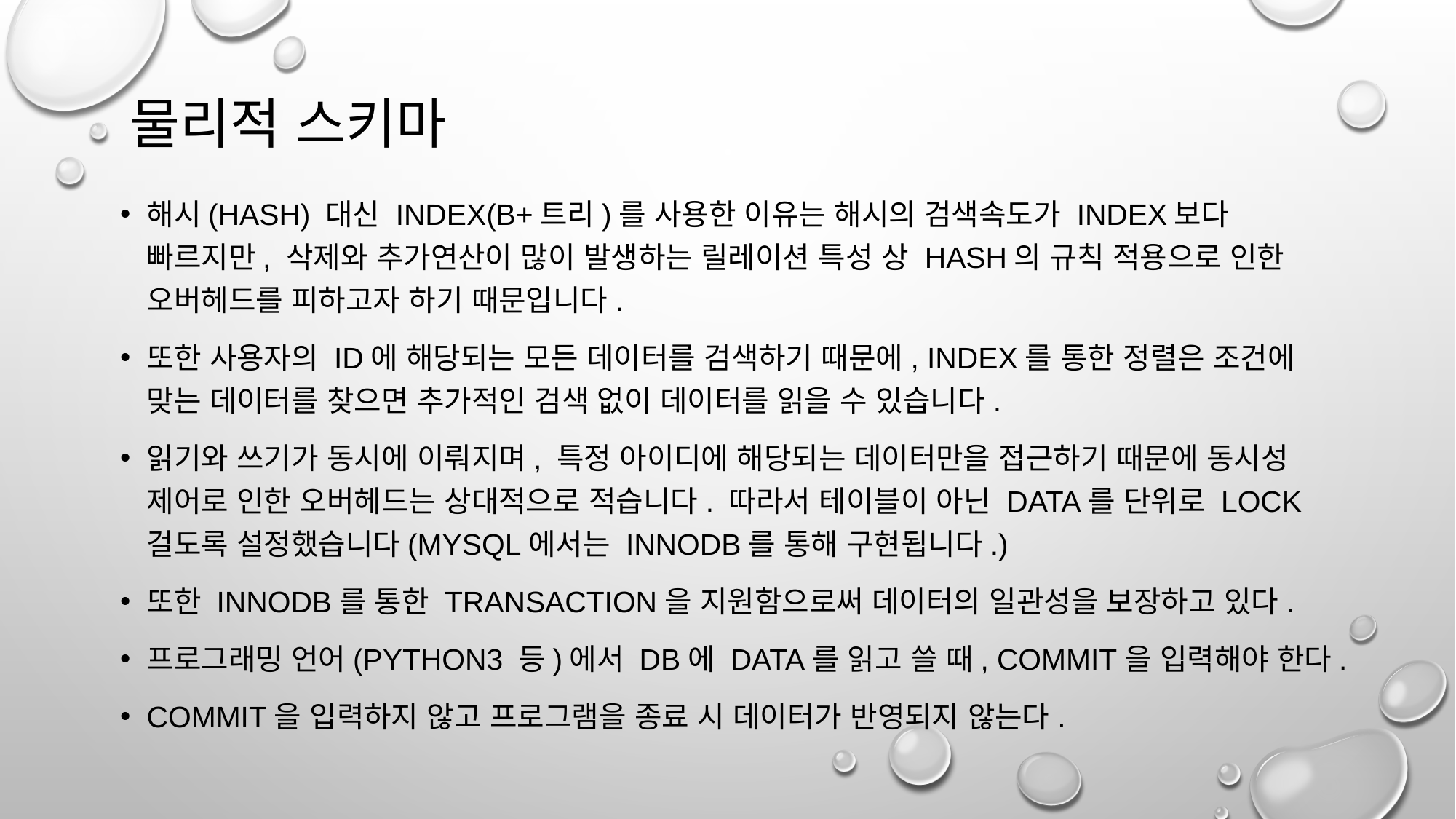

# 물리적 스키마
해시(hash) 대신 Index(B+트리)를 사용한 이유는 해시의 검색속도가 Index보다 빠르지만, 삭제와 추가연산이 많이 발생하는 릴레이션 특성 상 hash의 규칙 적용으로 인한 오버헤드를 피하고자 하기 때문입니다.
또한 사용자의 ID에 해당되는 모든 데이터를 검색하기 때문에, Index를 통한 정렬은 조건에 맞는 데이터를 찾으면 추가적인 검색 없이 데이터를 읽을 수 있습니다.
읽기와 쓰기가 동시에 이뤄지며, 특정 아이디에 해당되는 데이터만을 접근하기 때문에 동시성 제어로 인한 오버헤드는 상대적으로 적습니다. 따라서 테이블이 아닌 data를 단위로 lock 걸도록 설정했습니다(MySQL에서는 INNODB를 통해 구현됩니다.)
또한 INNODB를 통한 Transaction을 지원함으로써 데이터의 일관성을 보장하고 있다.
프로그래밍 언어(Python3 등)에서 DB에 data를 읽고 쓸 때, commit을 입력해야 한다.
commit을 입력하지 않고 프로그램을 종료 시 데이터가 반영되지 않는다.